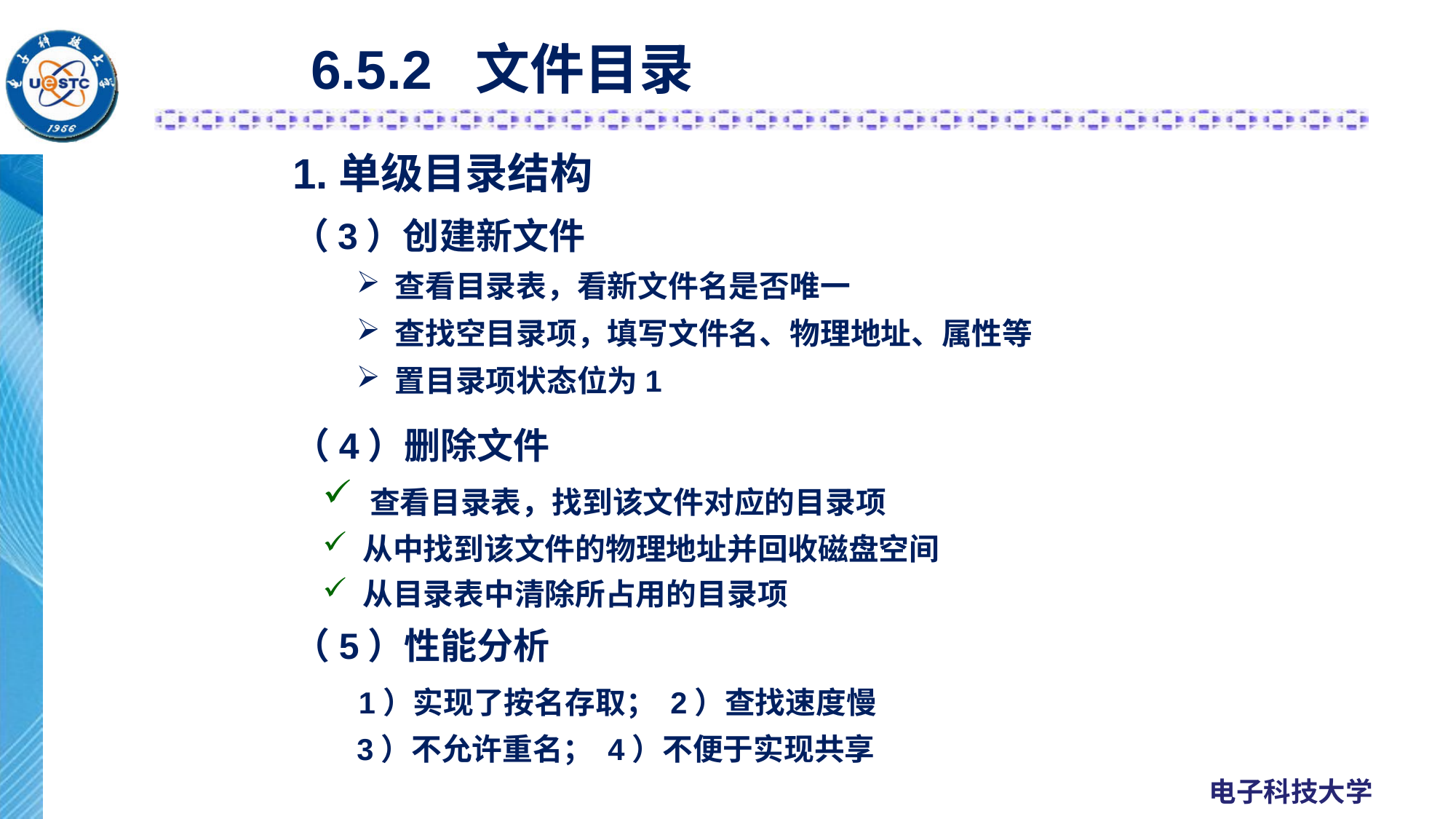

# 6.5.2  文件目录
1.单级目录结构
（3）创建新文件
 查看目录表，看新文件名是否唯一
 查找空目录项，填写文件名、物理地址、属性等
 置目录项状态位为1
（4）删除文件
 查看目录表，找到该文件对应的目录项
 从中找到该文件的物理地址并回收磁盘空间
 从目录表中清除所占用的目录项
（5）性能分析
 1）实现了按名存取； 2）查找速度慢
 3）不允许重名； 4）不便于实现共享